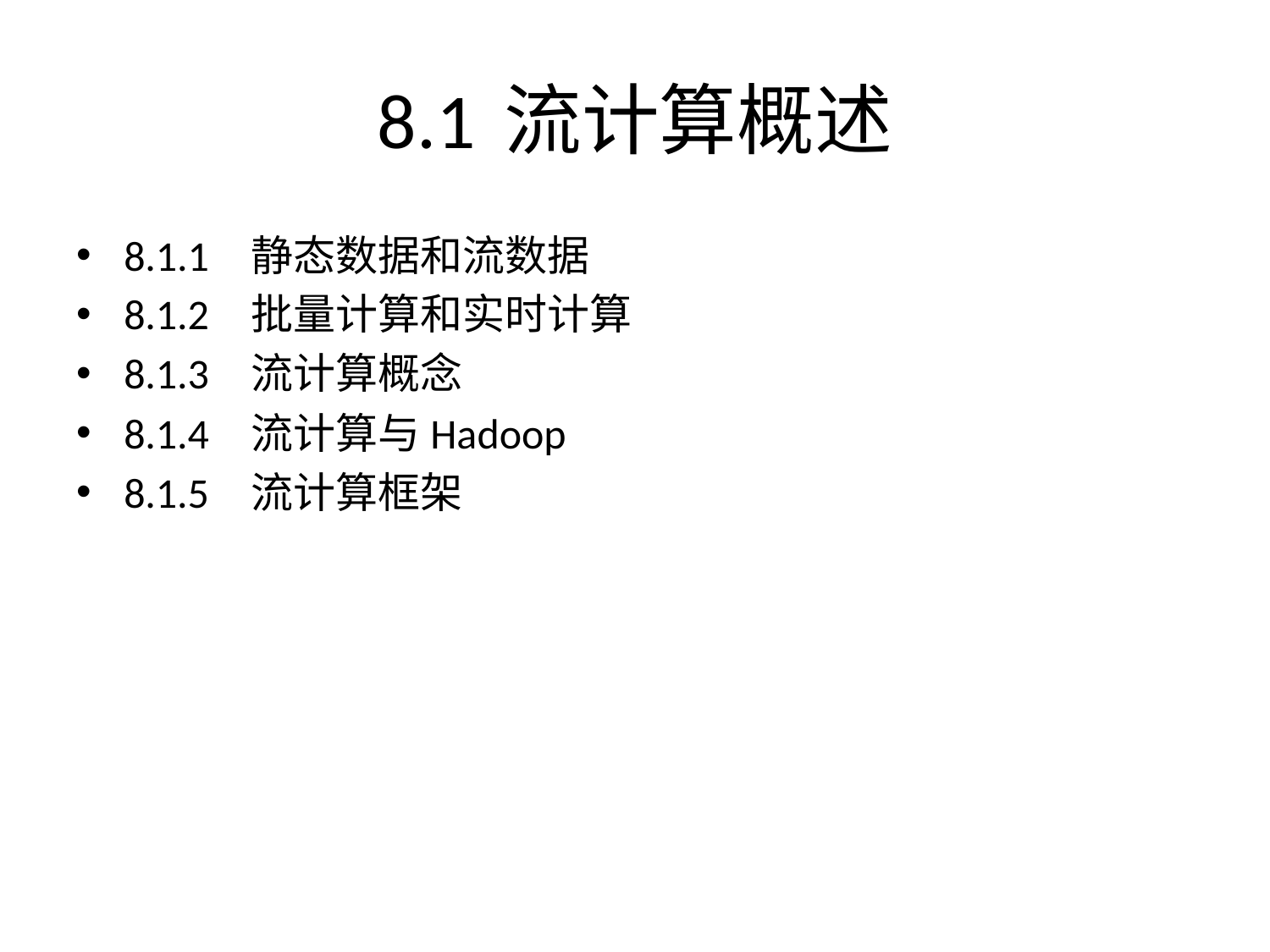

# 8.1	流计算概述
8.1.1	静态数据和流数据
8.1.2	批量计算和实时计算
8.1.3	流计算概念
8.1.4	流计算与Hadoop
8.1.5	流计算框架